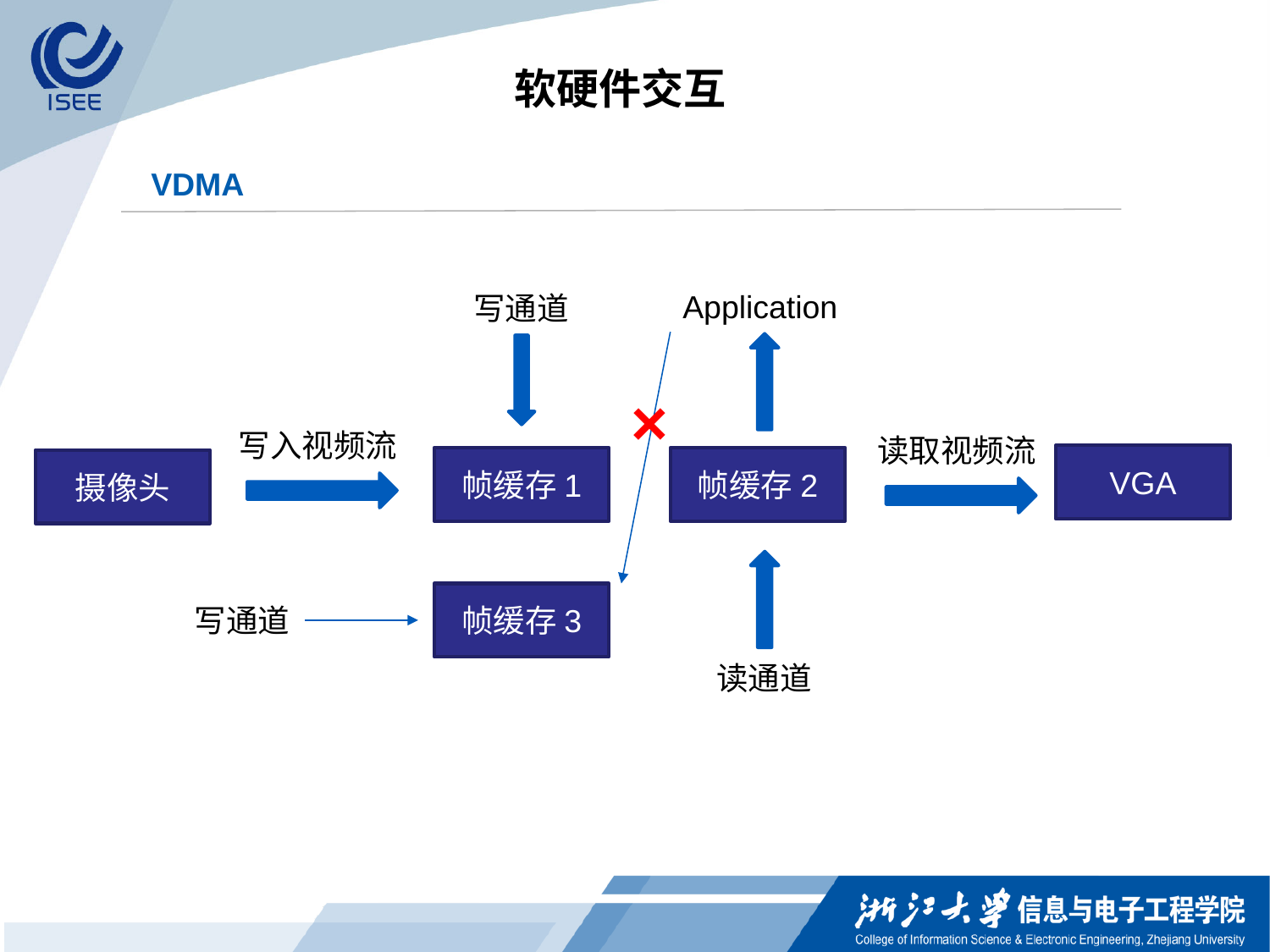

软硬件交互
VDMA
Application
写通道

×

写入视频流

读取视频流
VGA
帧缓存1
帧缓存2
摄像头

帧缓存3
写通道
读通道